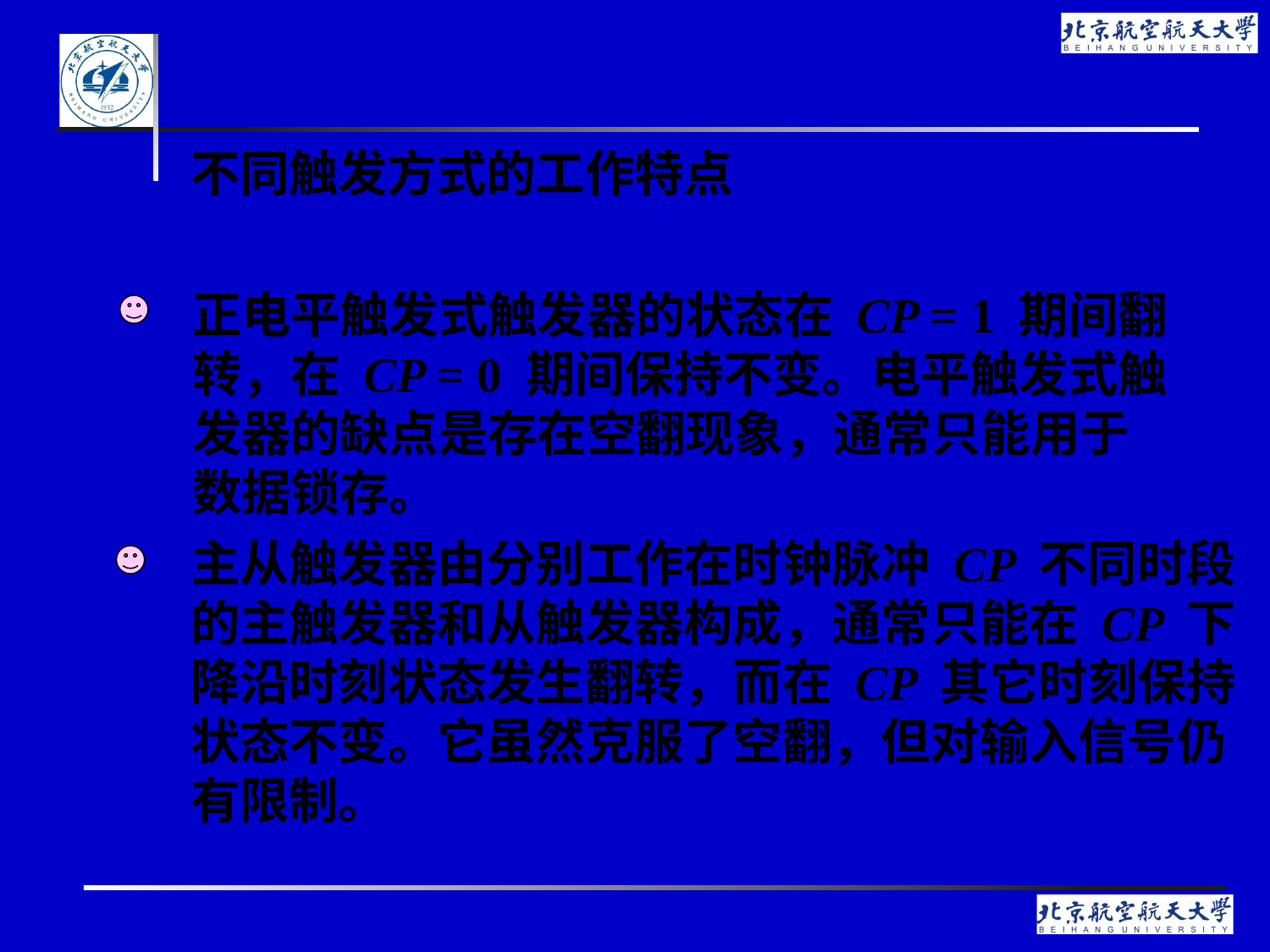

不同触发方式的工作特点
正电平触发式触发器的状态在 CP = 1 期间翻转，在 CP = 0 期间保持不变。电平触发式触发器的缺点是存在空翻现象，通常只能用于数据锁存。

主从触发器由分别工作在时钟脉冲 CP 不同时段的主触发器和从触发器构成，通常只能在 CP 下降沿时刻状态发生翻转，而在 CP 其它时刻保持状态不变。它虽然克服了空翻，但对输入信号仍有限制。